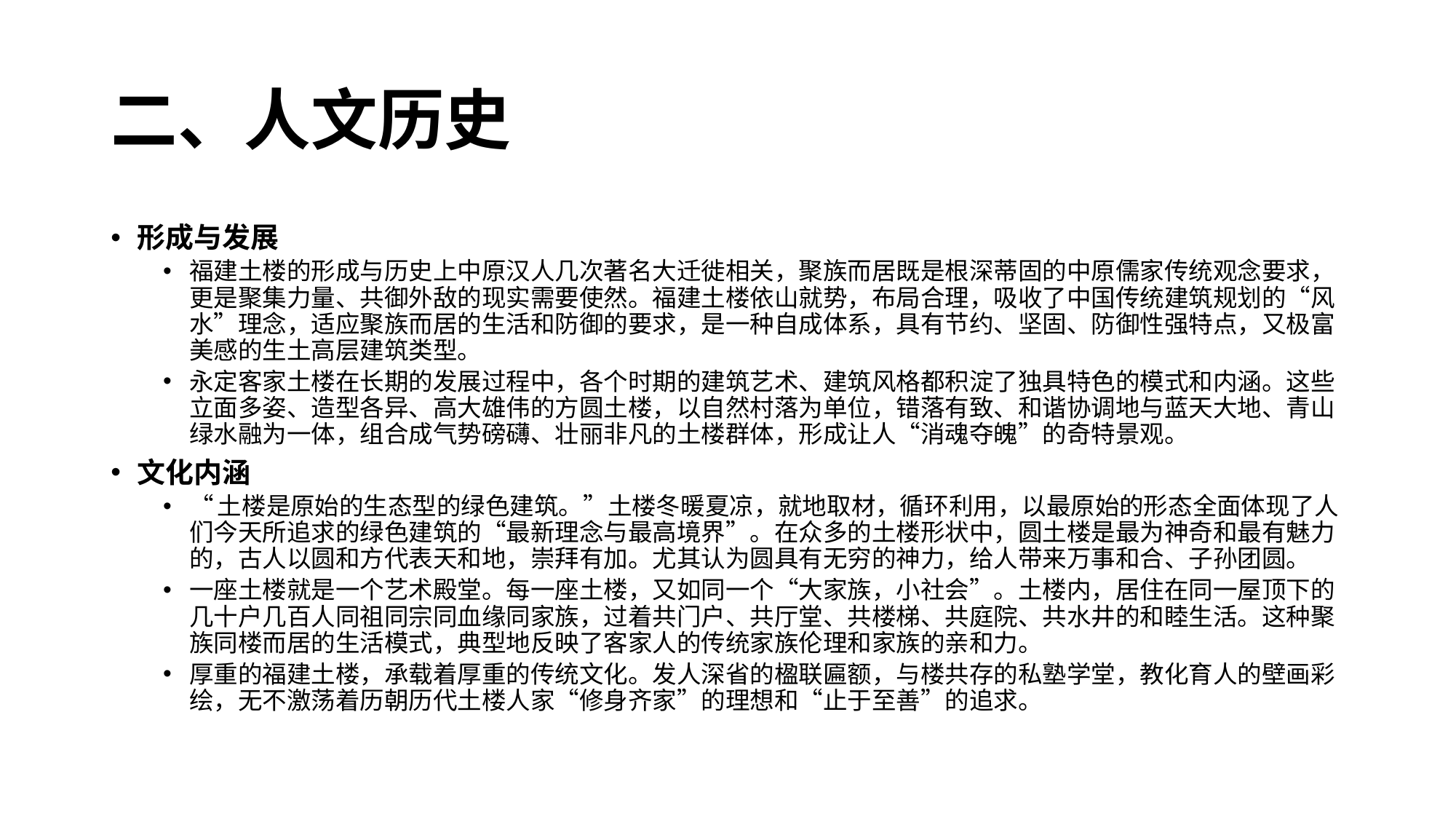

# 二、人文历史
形成与发展
福建土楼的形成与历史上中原汉人几次著名大迁徙相关，聚族而居既是根深蒂固的中原儒家传统观念要求，更是聚集力量、共御外敌的现实需要使然。福建土楼依山就势，布局合理，吸收了中国传统建筑规划的“风水”理念，适应聚族而居的生活和防御的要求，是一种自成体系，具有节约、坚固、防御性强特点，又极富美感的生土高层建筑类型。
永定客家土楼在长期的发展过程中，各个时期的建筑艺术、建筑风格都积淀了独具特色的模式和内涵。这些立面多姿、造型各异、高大雄伟的方圆土楼，以自然村落为单位，错落有致、和谐协调地与蓝天大地、青山绿水融为一体，组合成气势磅礴、壮丽非凡的土楼群体，形成让人“消魂夺魄”的奇特景观。
文化内涵
“土楼是原始的生态型的绿色建筑。”土楼冬暖夏凉，就地取材，循环利用，以最原始的形态全面体现了人们今天所追求的绿色建筑的“最新理念与最高境界”。在众多的土楼形状中，圆土楼是最为神奇和最有魅力的，古人以圆和方代表天和地，崇拜有加。尤其认为圆具有无穷的神力，给人带来万事和合、子孙团圆。
一座土楼就是一个艺术殿堂。每一座土楼，又如同一个“大家族，小社会”。土楼内，居住在同一屋顶下的几十户几百人同祖同宗同血缘同家族，过着共门户、共厅堂、共楼梯、共庭院、共水井的和睦生活。这种聚族同楼而居的生活模式，典型地反映了客家人的传统家族伦理和家族的亲和力。
厚重的福建土楼，承载着厚重的传统文化。发人深省的楹联匾额，与楼共存的私塾学堂，教化育人的壁画彩绘，无不激荡着历朝历代土楼人家“修身齐家”的理想和“止于至善”的追求。